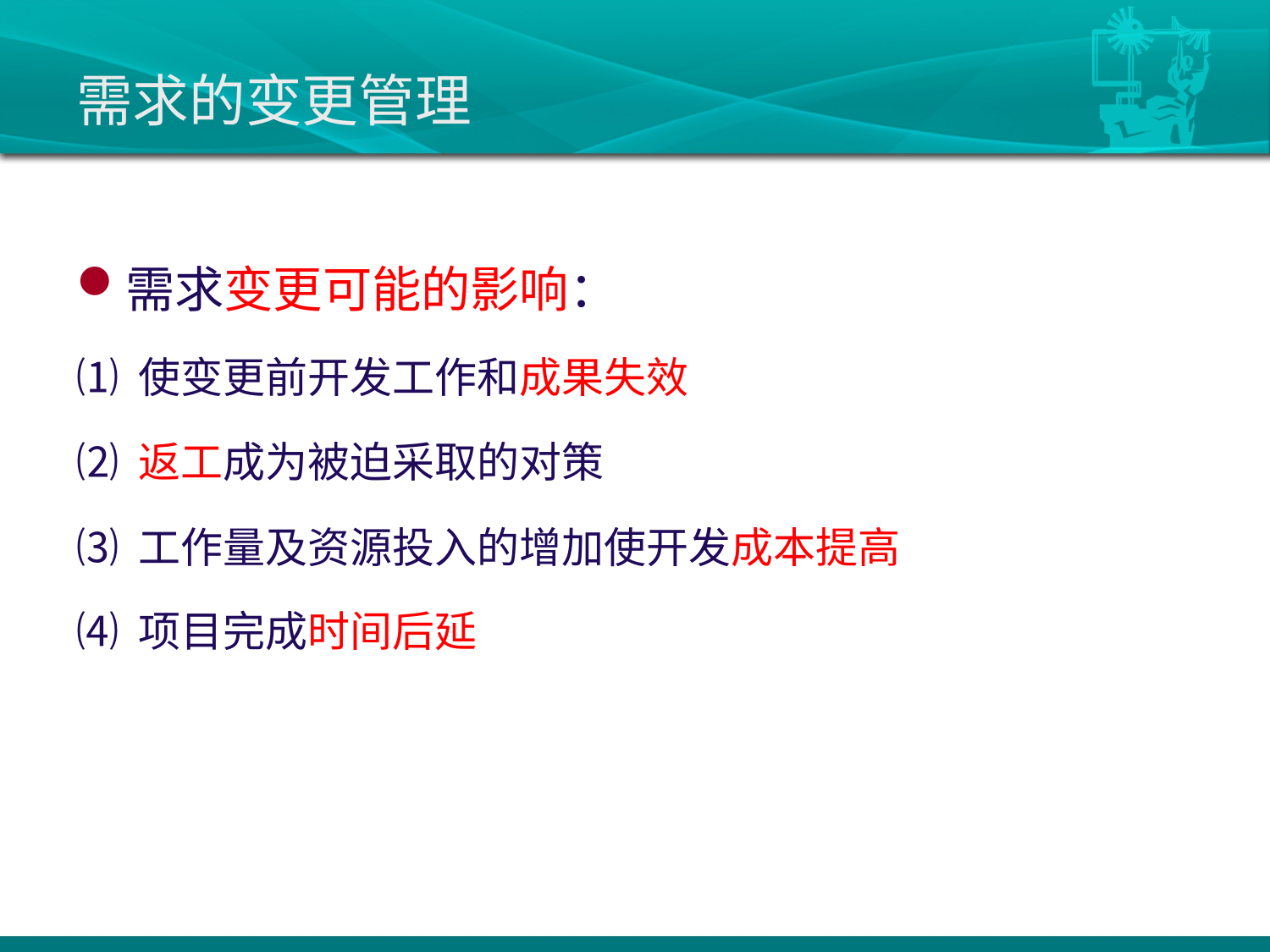

# 需求的变更管理
需求变更可能的影响：
⑴ 使变更前开发工作和成果失效
⑵ 返工成为被迫采取的对策
⑶ 工作量及资源投入的增加使开发成本提高
⑷ 项目完成时间后延